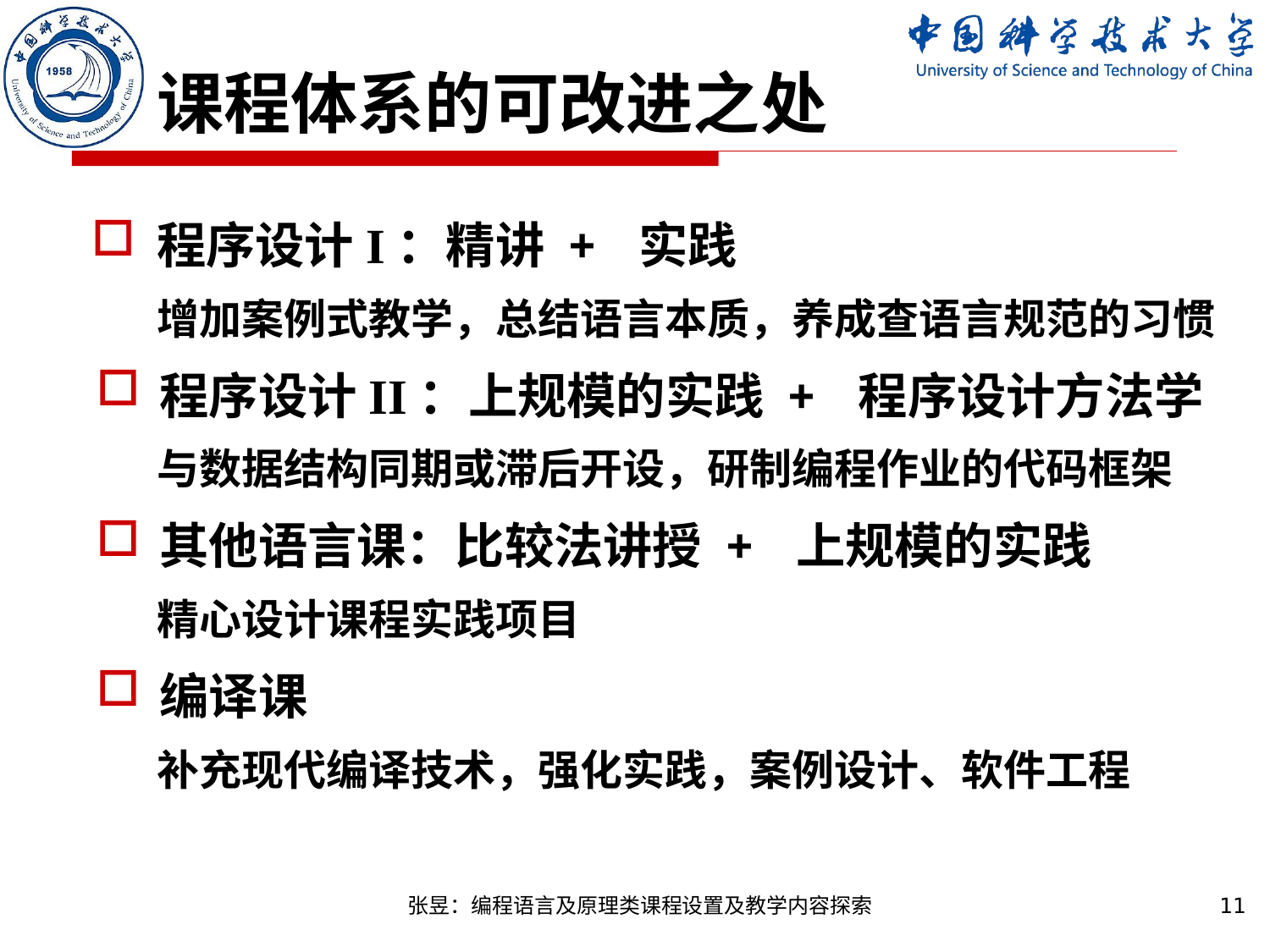

# 课程体系的可改进之处
程序设计I：精讲 + 实践
增加案例式教学，总结语言本质，养成查语言规范的习惯
程序设计II：上规模的实践 + 程序设计方法学
与数据结构同期或滞后开设，研制编程作业的代码框架
其他语言课：比较法讲授 + 上规模的实践
精心设计课程实践项目
编译课
补充现代编译技术，强化实践，案例设计、软件工程

张昱：编程语言及原理类课程设置及教学内容探索
11